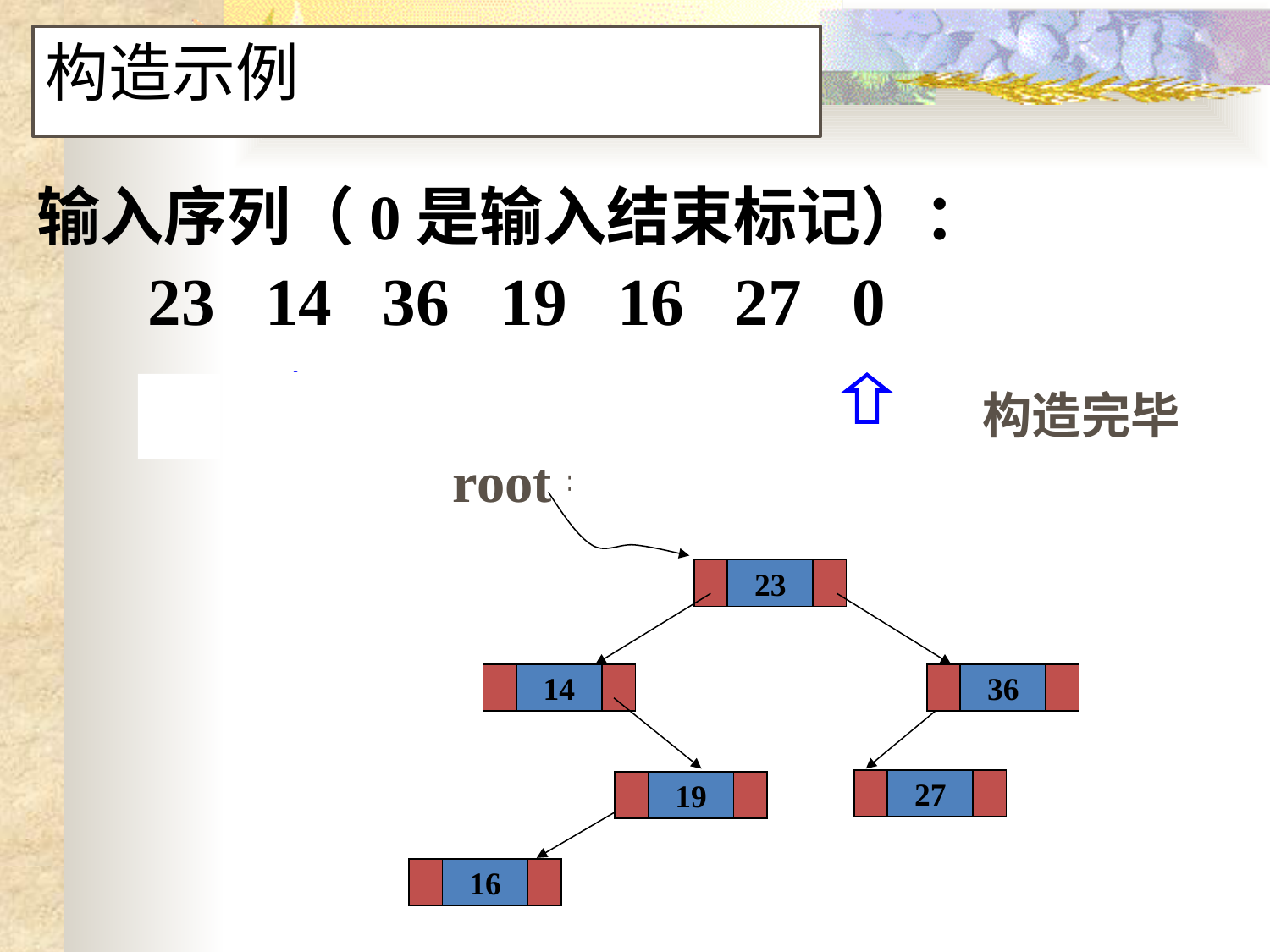

构造示例
输入序列（0是输入结束标记）：
       23   14   36   19   16   27   0

构造完毕

23

root =NULL

14

36

19

27

16